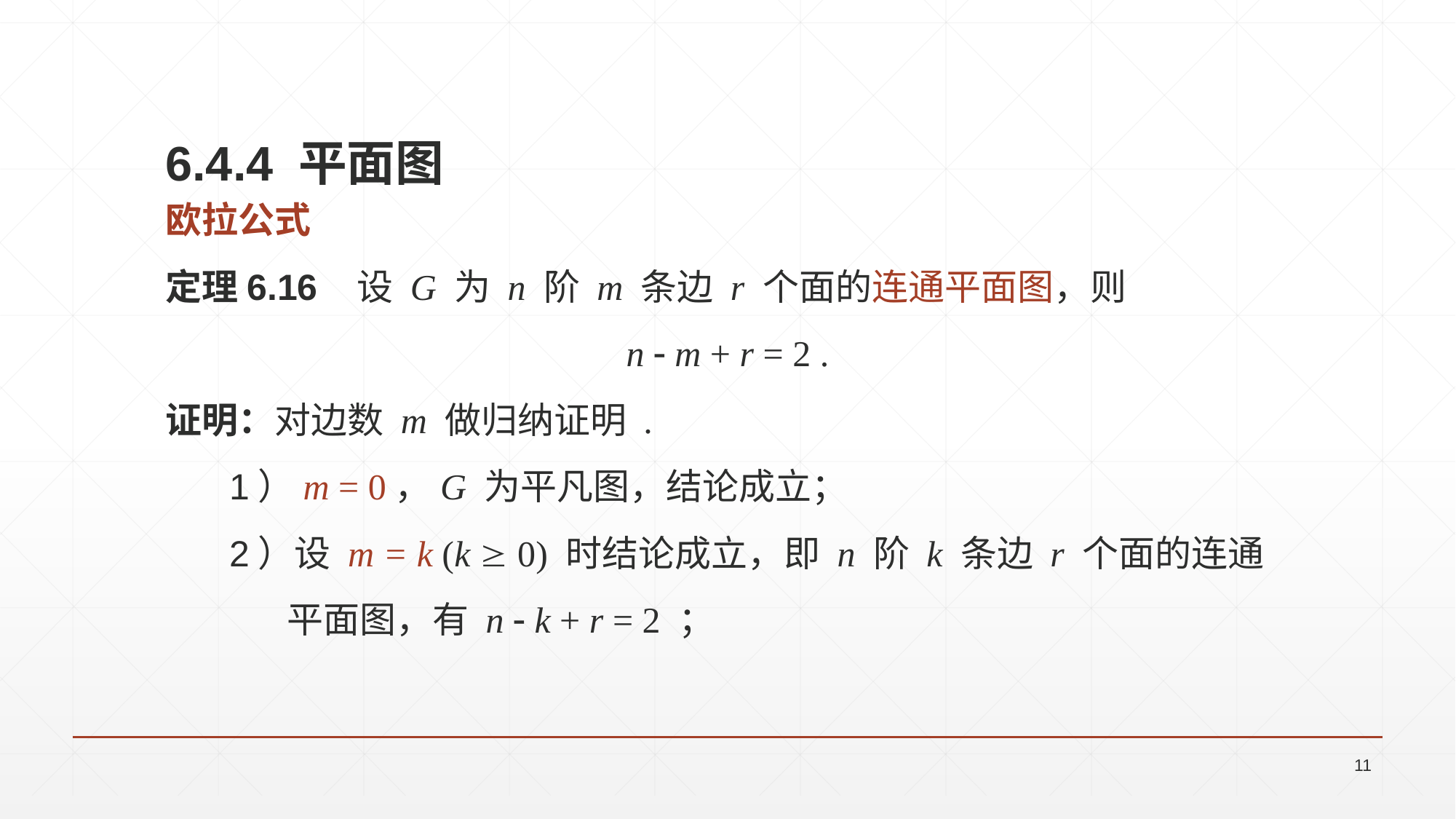

6.4.4 平面图
欧拉公式
定理6.16   设 G 为 n 阶 m 条边 r 个面的连通平面图，则
n − m + r = 2 .
证明：对边数 m 做归纳证明 .
	1）m = 0，G 为平凡图，结论成立；
	2）设 m = k (k ≥ 0) 时结论成立，即 n 阶 k 条边 r 个面的连通
	      平面图，有 n − k + r = 2 ；
11